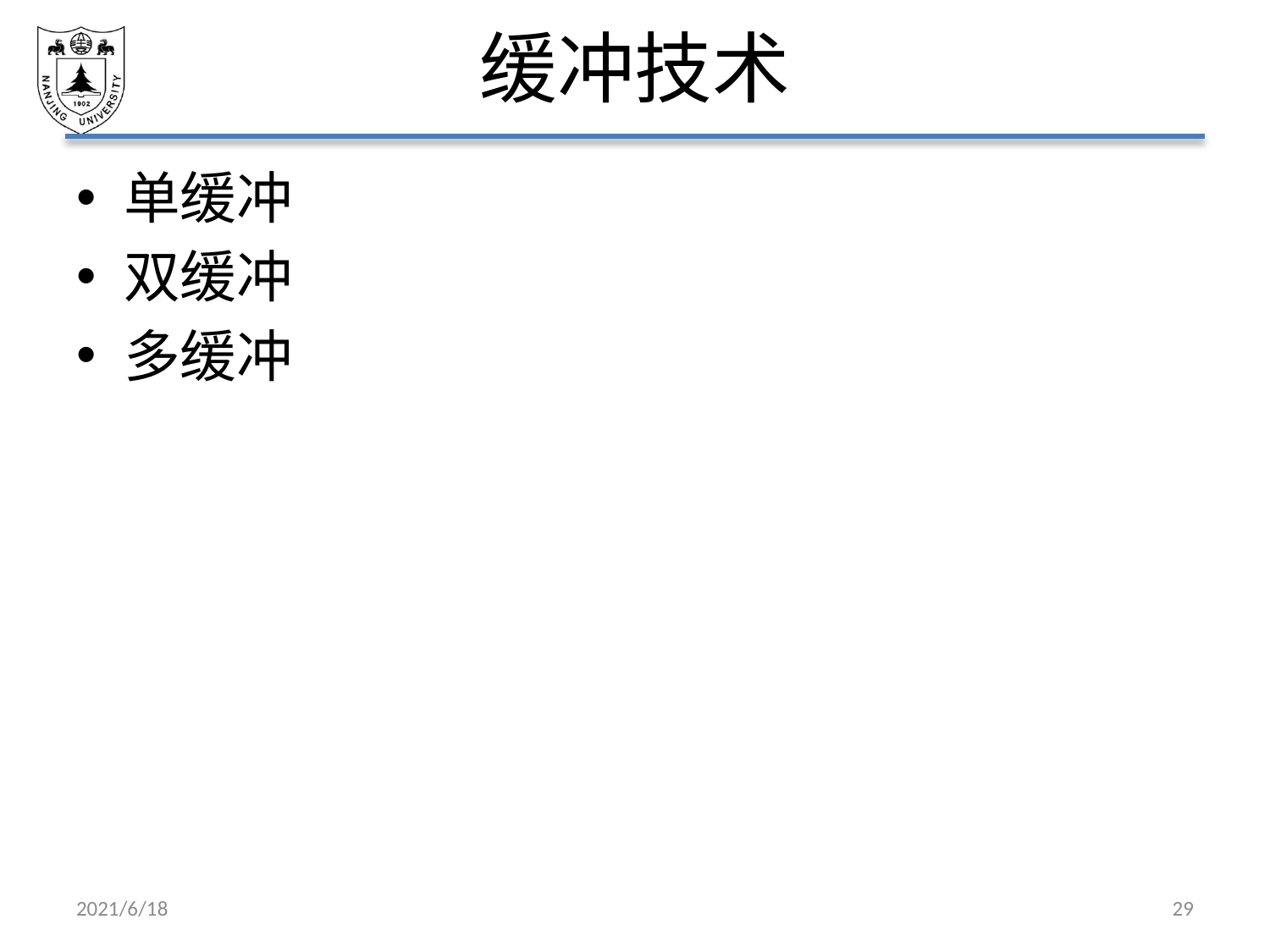

# 缓冲技术
单缓冲
双缓冲
多缓冲
2021/6/18
29